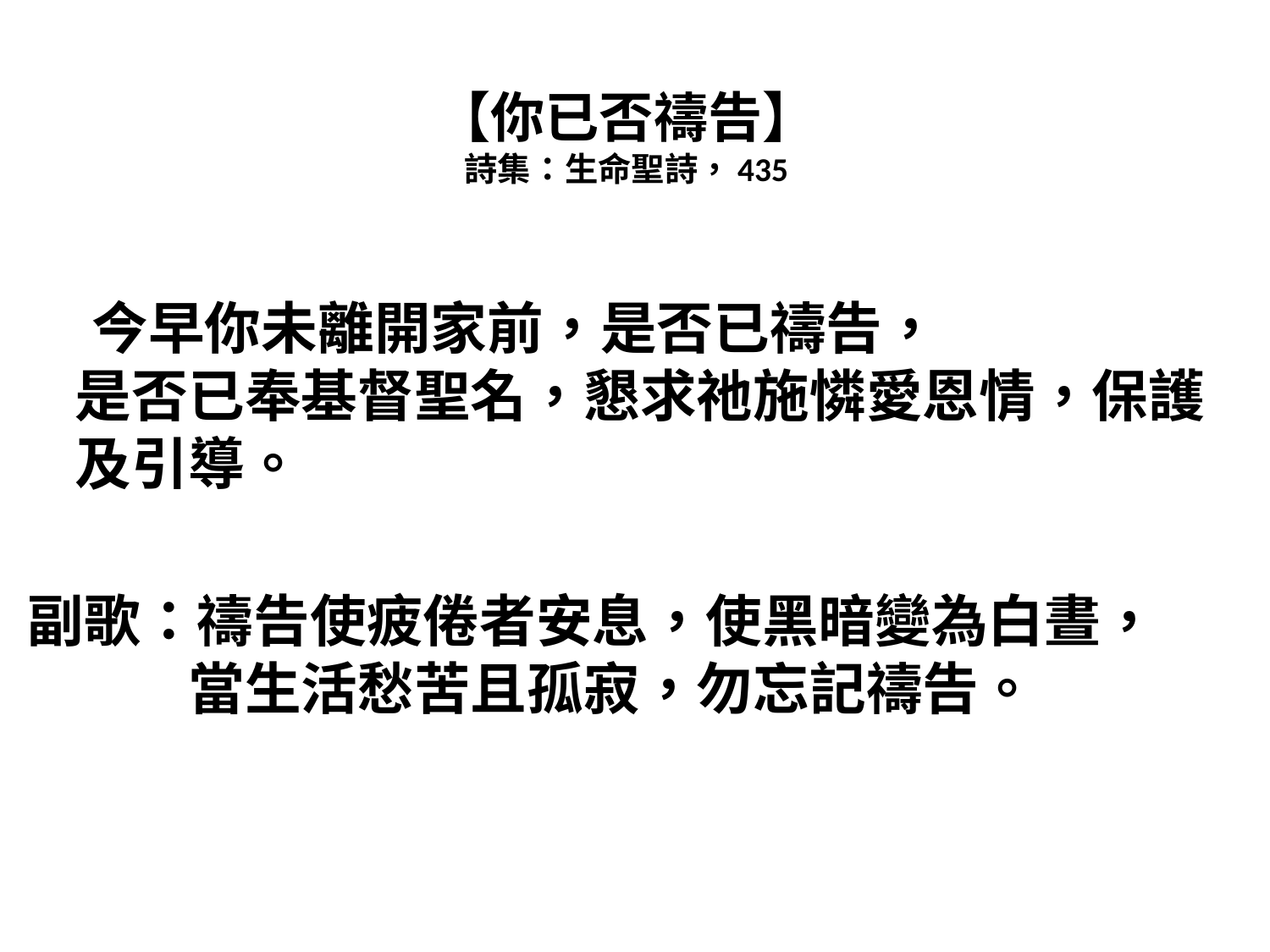

# 【你已否禱告】 詩集：生命聖詩，435
    今早你未離開家前，是否已禱告，
是否已奉基督聖名，懇求祂施憐愛恩情，保護及引導。

副歌：禱告使疲倦者安息，使黑暗變為白晝，
　　當生活愁苦且孤寂，勿忘記禱告。